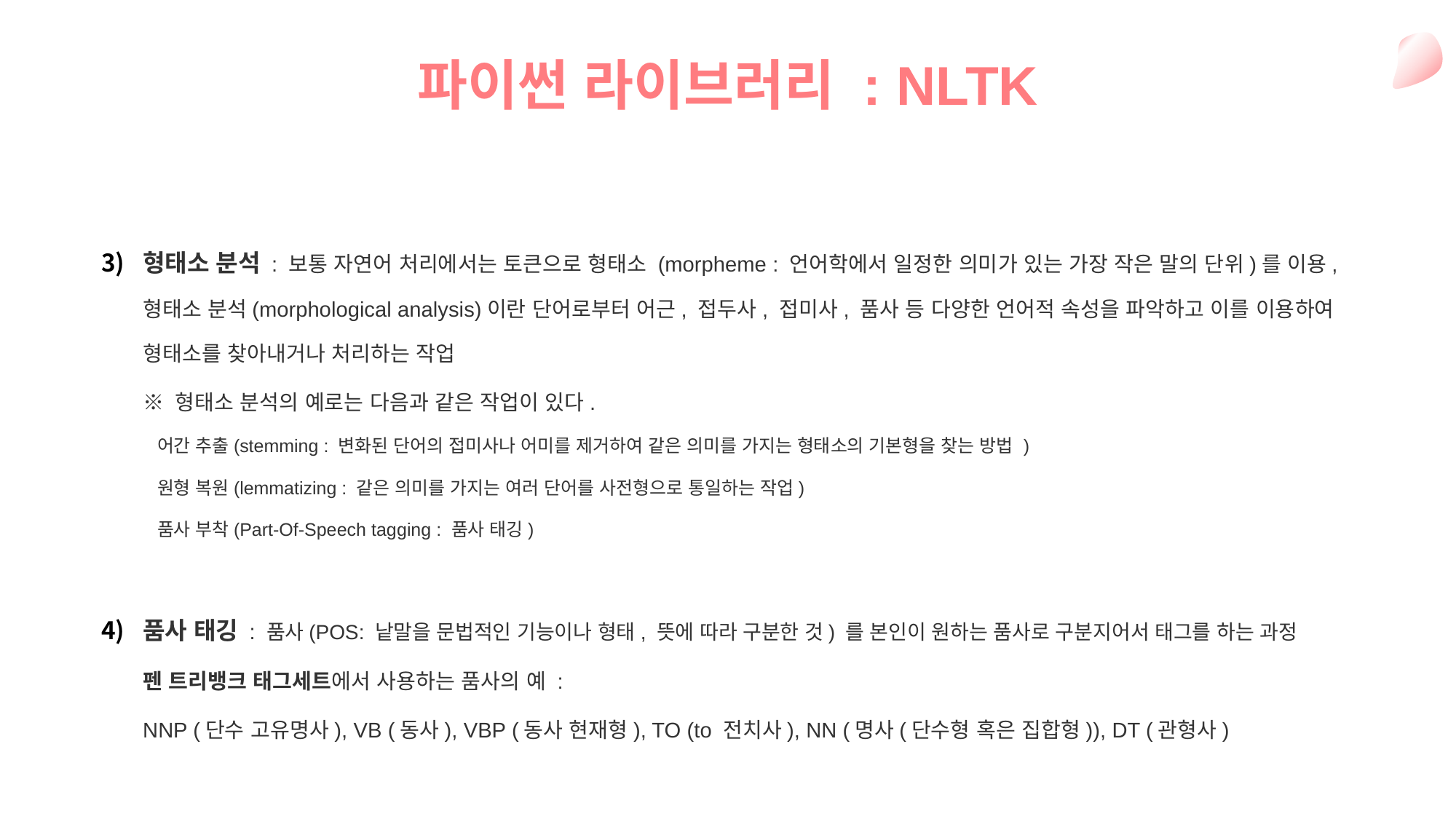

파이썬 라이브러리 : NLTK
형태소 분석 : 보통 자연어 처리에서는 토큰으로 형태소 (morpheme : 언어학에서 일정한 의미가 있는 가장 작은 말의 단위)를 이용, 형태소 분석(morphological analysis)이란 단어로부터 어근, 접두사, 접미사, 품사 등 다양한 언어적 속성을 파악하고 이를 이용하여 형태소를 찾아내거나 처리하는 작업
	※ 형태소 분석의 예로는 다음과 같은 작업이 있다.
  어간 추출(stemming : 변화된 단어의 접미사나 어미를 제거하여 같은 의미를 가지는 형태소의 기본형을 찾는 방법 )
  원형 복원(lemmatizing : 같은 의미를 가지는 여러 단어를 사전형으로 통일하는 작업)
  품사 부착(Part-Of-Speech tagging : 품사 태깅)

품사 태깅 : 품사(POS: 낱말을 문법적인 기능이나 형태, 뜻에 따라 구분한 것) 를 본인이 원하는 품사로 구분지어서 태그를 하는 과정
펜 트리뱅크 태그세트에서 사용하는 품사의 예 :
NNP (단수 고유명사), VB (동사), VBP (동사 현재형), TO (to 전치사), NN (명사(단수형 혹은 집합형)), DT (관형사)